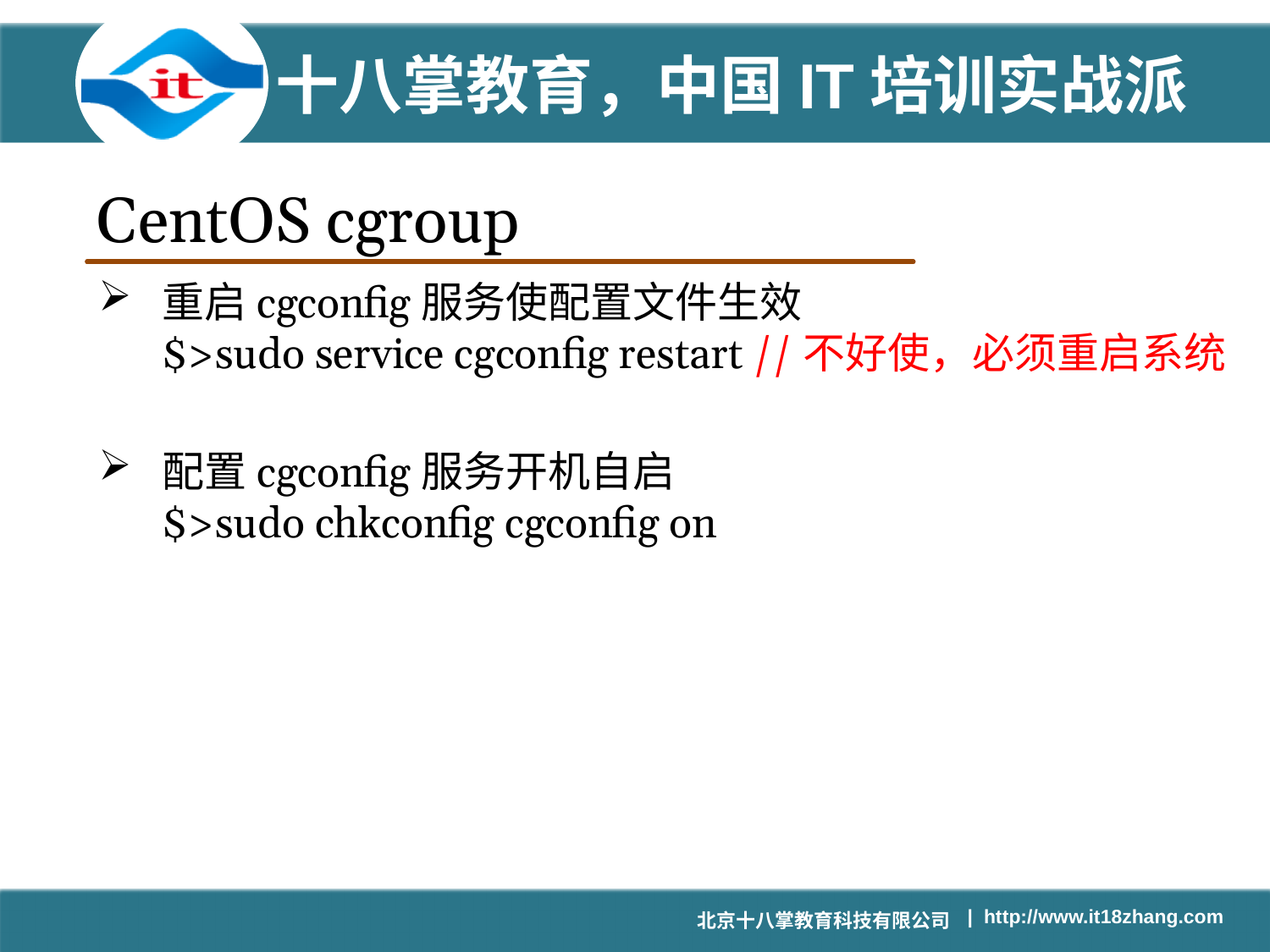

# CentOS cgroup
重启cgconfig服务使配置文件生效
$>sudo service cgconfig restart //不好使，必须重启系统

配置cgconfig服务开机自启
$>sudo chkconfig cgconfig on